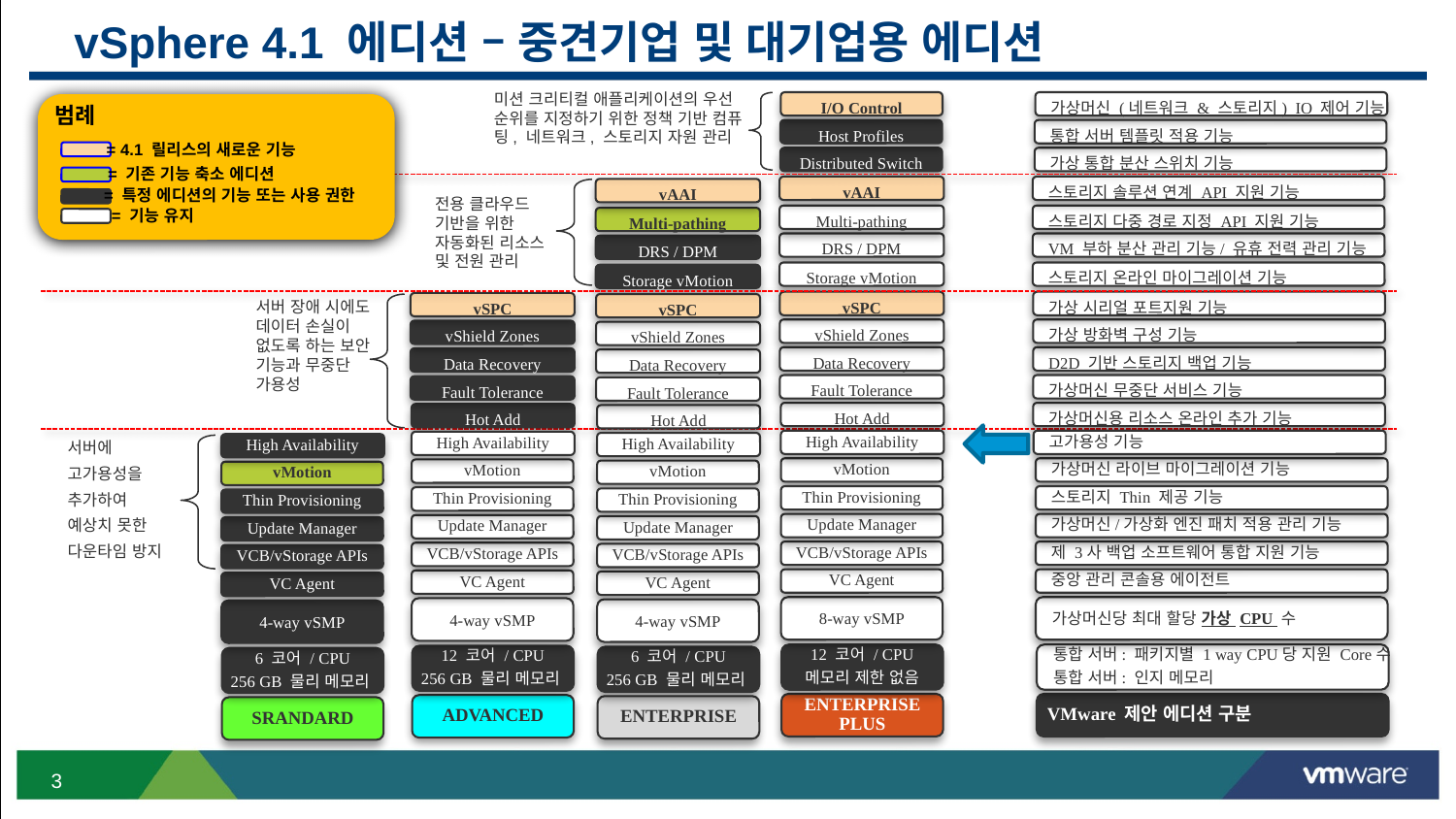

# vSphere 4.1 에디션 – 중견기업 및 대기업용 에디션
미션 크리티컬 애플리케이션의 우선 순위를 지정하기 위한 정책 기반 컴퓨팅, 네트워크, 스토리지 자원 관리

I/O Control
Host Profiles
Distributed Switch
vAAI
Multi-pathing
DRS / DPM
Storage vMotion
vSPC
vShield Zones
Data Recovery
Fault Tolerance
Hot Add
High Availability
vMotion
Thin Provisioning
Update Manager
VCB/vStorage APIs
VC Agent
8-way vSMP
12 코어 / CPU
메모리 제한 없음
ENTERPRISE
PLUS
가상머신 (네트워크 & 스토리지)  IO 제어 기능
통합 서버 템플릿 적용 기능
가상 통합 분산 스위치 기능
스토리지 솔루션 연계 API 지원 기능
스토리지 다중 경로 지정 API 지원 기능
VM 부하 분산 관리 기능/ 유휴 전력 관리 기능
스토리지 온라인 마이그레이션 기능
가상 시리얼 포트지원 기능
가상 방화벽 구성 기능
D2D 기반 스토리지 백업 기능
가상머신 무중단 서비스 기능
가상머신용 리소스 온라인 추가 기능
고가용성 기능
가상머신 라이브 마이그레이션 기능
스토리지 Thin 제공 기능
가상머신/가상화 엔진 패치 적용 관리 기능
제 3사 백업 소프트웨어 통합 지원 기능
중앙 관리 콘솔용 에이전트
가상머신당 최대 할당 가상 CPU 수
통합 서버: 패키지별 1 way CPU당 지원 Core수
통합 서버: 인지 메모리
VMware 제안 에디션 구분
범례

= 4.1 릴리스의 새로운 기능

= 기존 기능 축소 에디션

= 특정 에디션의 기능 또는 사용 권한

= 기능 유지

vAAI
Multi-pathing
DRS / DPM
Storage vMotion
vSPC
vShield Zones
Data Recovery
Fault Tolerance
Hot Add
High Availability
vMotion
Thin Provisioning
Update Manager
VCB/vStorage APIs
VC Agent
4-way vSMP
6 코어 / CPU
256 GB 물리 메모리
ENTERPRISE

전용 클라우드 기반을 위한 자동화된 리소스 및 전원 관리
서버 장애 시에도 데이터 손실이 없도록 하는 보안 기능과 무중단 가용성

vSPC
vShield Zones
Data Recovery
Fault Tolerance
Hot Add
High Availability
vMotion
Thin Provisioning
Update Manager
VCB/vStorage APIs
VC Agent
4-way vSMP
12 코어 / CPU
256 GB 물리 메모리
ADVANCED

서버에
고가용성을
추가하여
예상치 못한
다운타임 방지

High Availability
vMotion
Thin Provisioning
Update Manager
VCB/vStorage APIs
VC Agent
4-way vSMP
6 코어 / CPU
256 GB 물리 메모리
SRANDARD